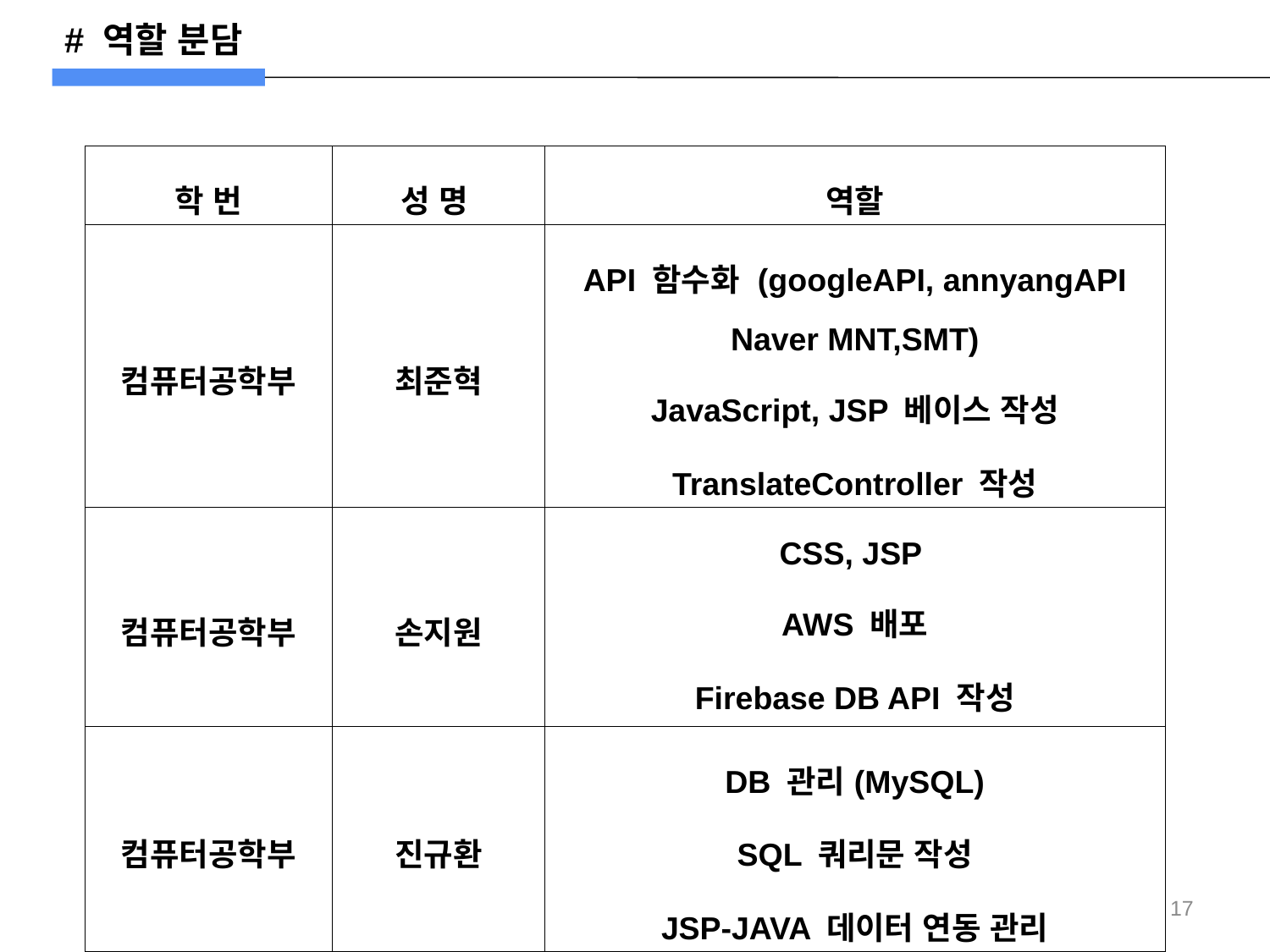

# 역할 분담

| 학 번 | 성 명 | 역할 |
| --- | --- | --- |
| 컴퓨터공학부 | 최준혁 | API 함수화 (googleAPI, annyangAPI Naver MNT,SMT) JavaScript, JSP 베이스 작성 TranslateController 작성 |
| 컴퓨터공학부 | 손지원 | CSS, JSP AWS 배포 Firebase DB API 작성 |
| 컴퓨터공학부 | 진규환 | DB 관리(MySQL) SQL 쿼리문 작성 JSP-JAVA 데이터 연동 관리 |
17